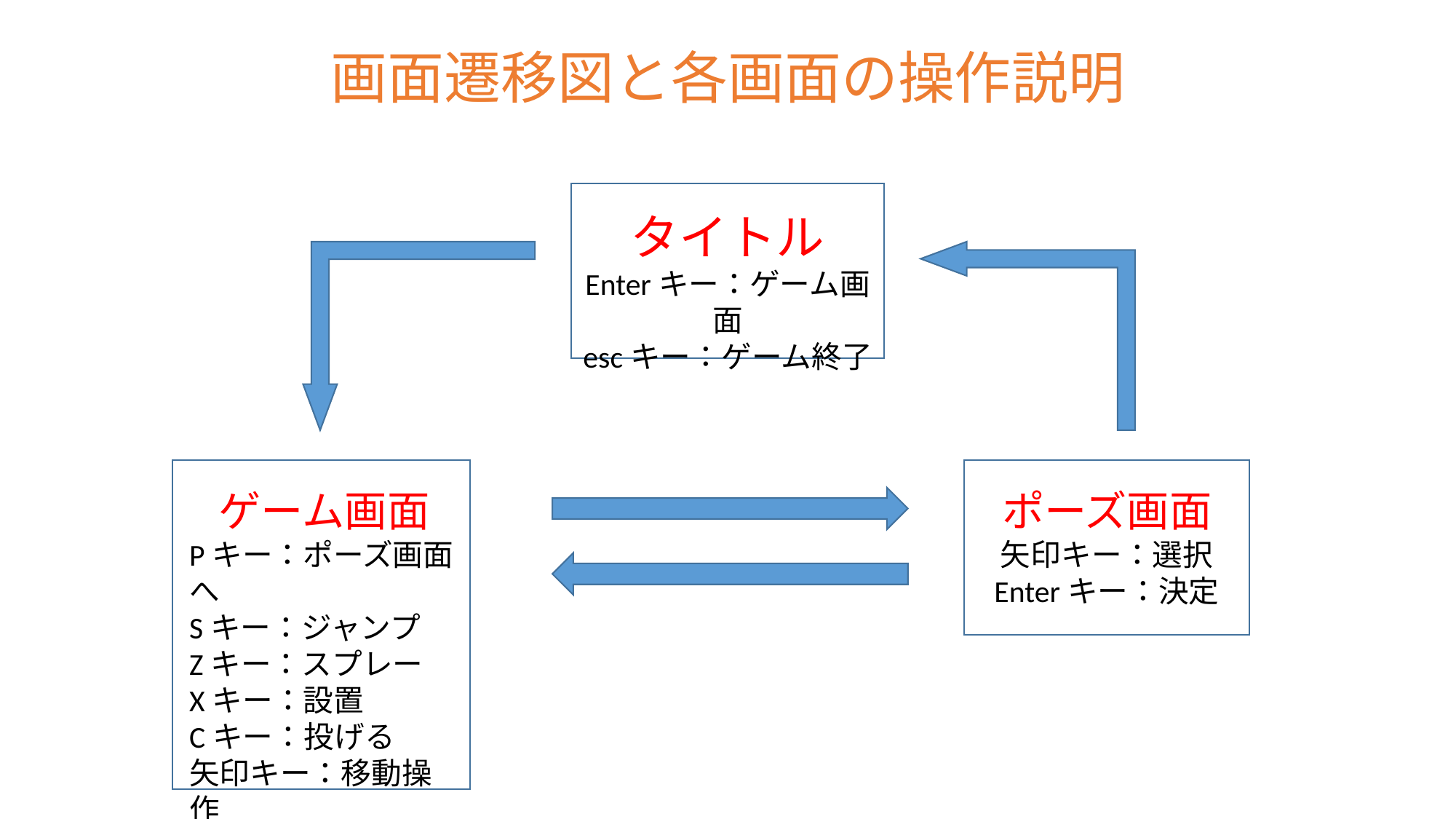

# 画面遷移図と各画面の操作説明

タイトル
Enterキー：ゲーム画面
escキー：ゲーム終了

ゲーム画面
Pキー：ポーズ画面へ
Sキー：ジャンプ
Zキー：スプレー
Xキー：設置
Cキー：投げる
矢印キー：移動操作

ポーズ画面
矢印キー：選択
Enterキー：決定